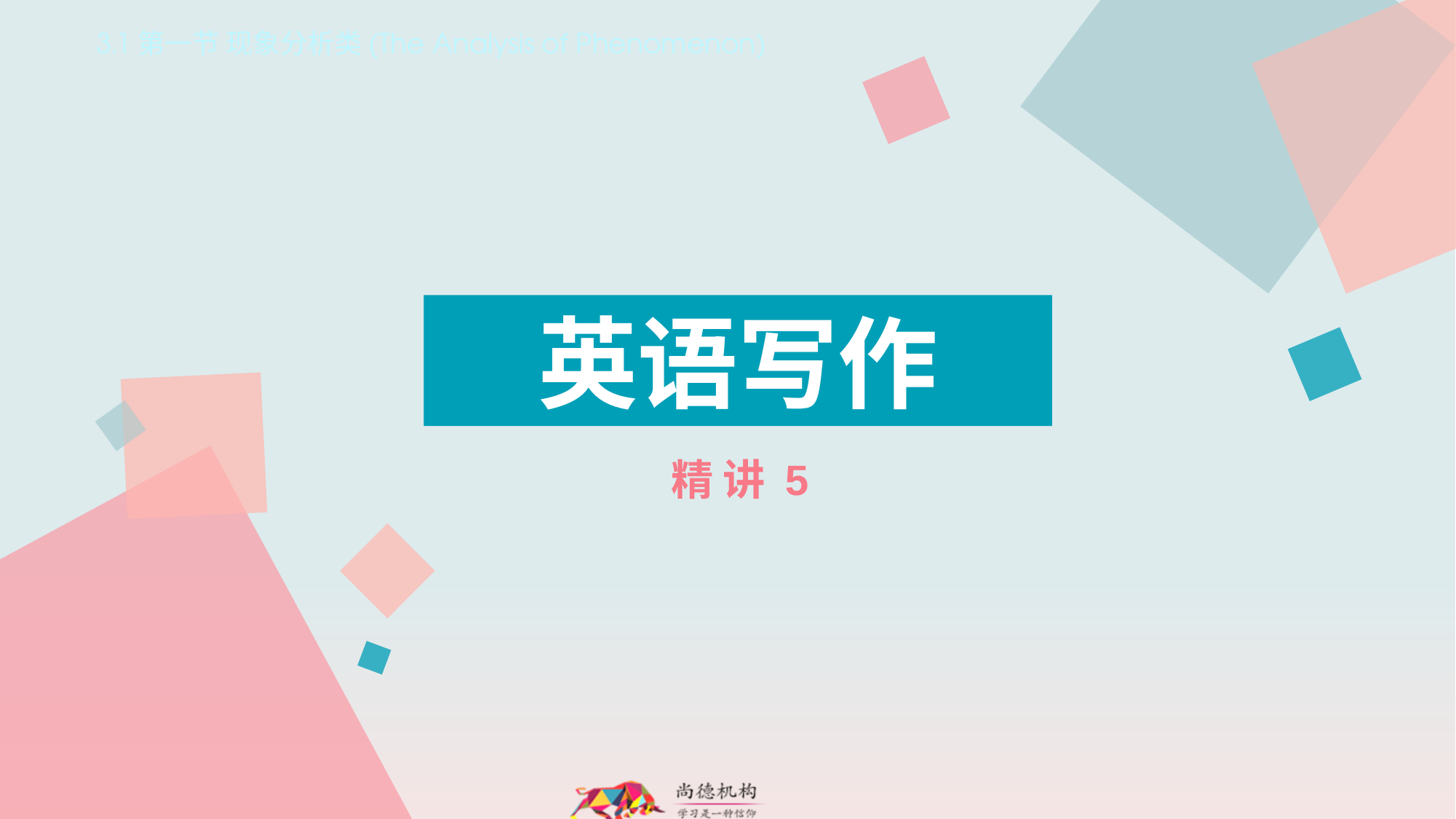

3.1第一节 现象分析类(The Analysis of Phenomenon)
英语写作
精 讲 5